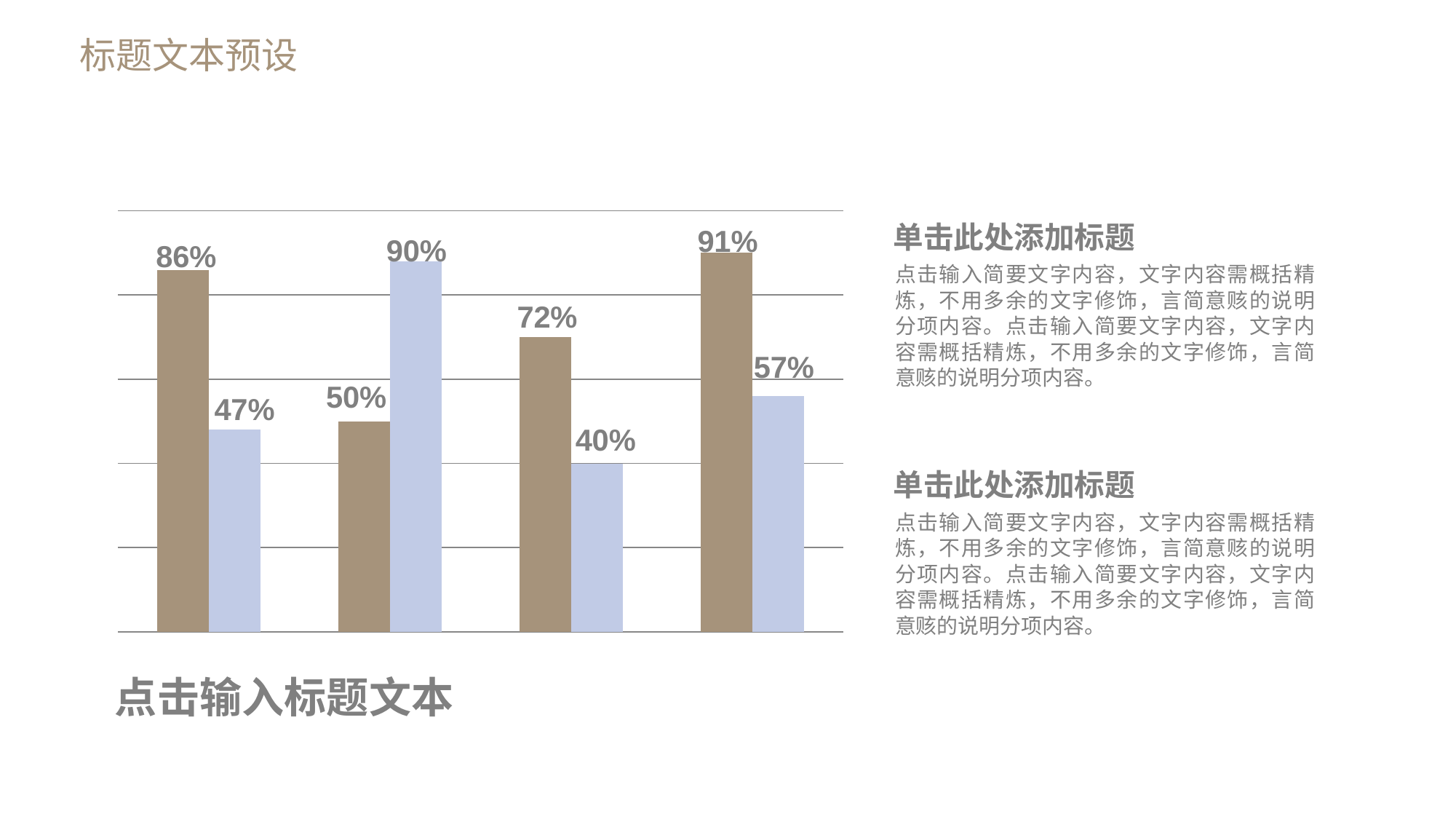

标题文本预设

### Chart

| Category | 系列 1 | 系列 2 |
|---|---|---|
| SEASON 1 | 4.3 | 2.4 |
| SEASON 2 | 2.5 | 4.4 |
| SEASON 3 | 3.5 | 2.0 |
| SEASON 4 | 4.5 | 2.8 |
单击此处添加标题
91%
90%
86%
点击输入简要文字内容，文字内容需概括精炼，不用多余的文字修饰，言简意赅的说明分项内容。点击输入简要文字内容，文字内容需概括精炼，不用多余的文字修饰，言简意赅的说明分项内容。
72%
57%
50%
47%
40%
单击此处添加标题
点击输入简要文字内容，文字内容需概括精炼，不用多余的文字修饰，言简意赅的说明分项内容。点击输入简要文字内容，文字内容需概括精炼，不用多余的文字修饰，言简意赅的说明分项内容。
点击输入标题文本